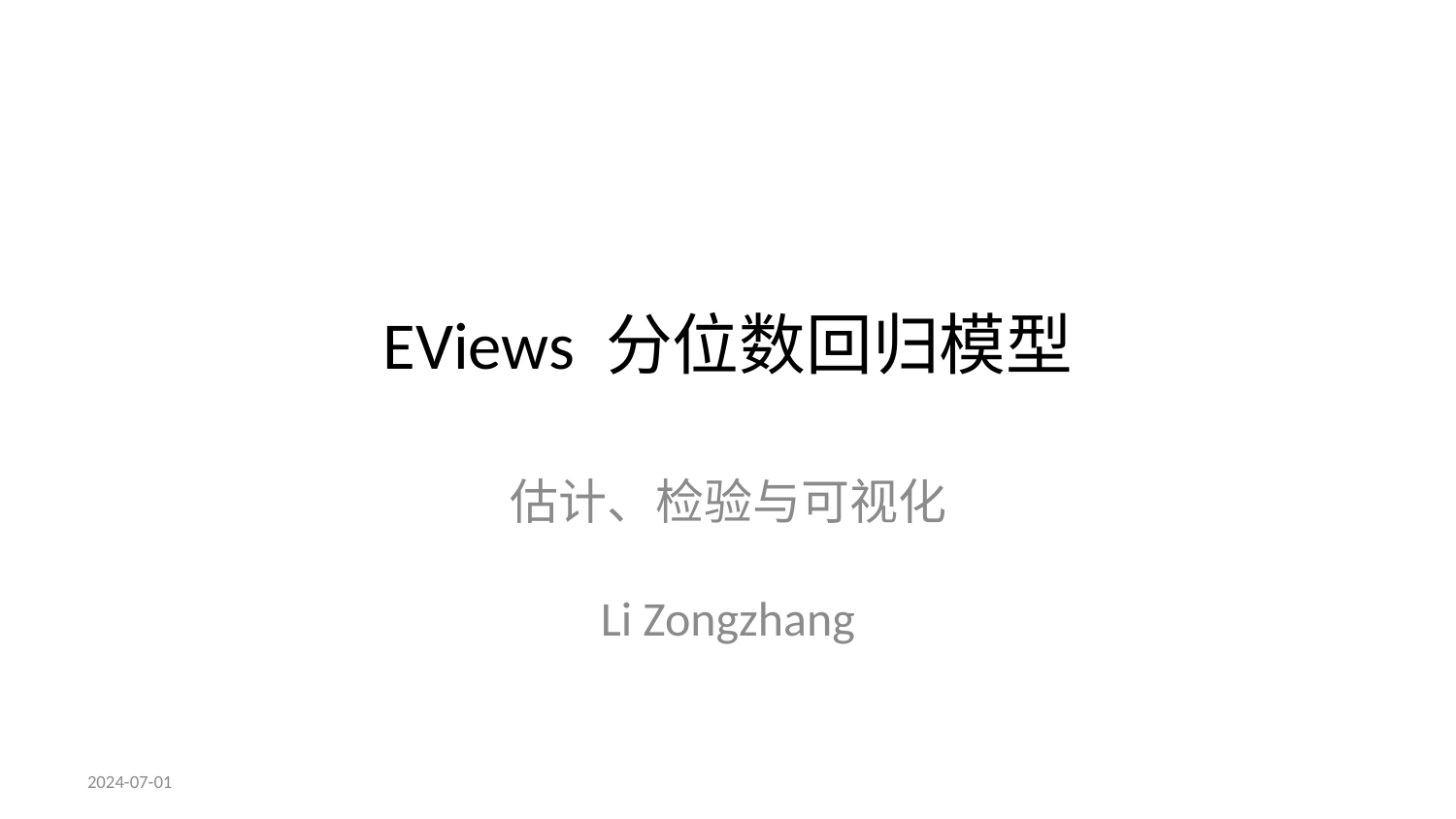

# EViews 分位数回归模型
估计、检验与可视化
Li Zongzhang
2024-07-01